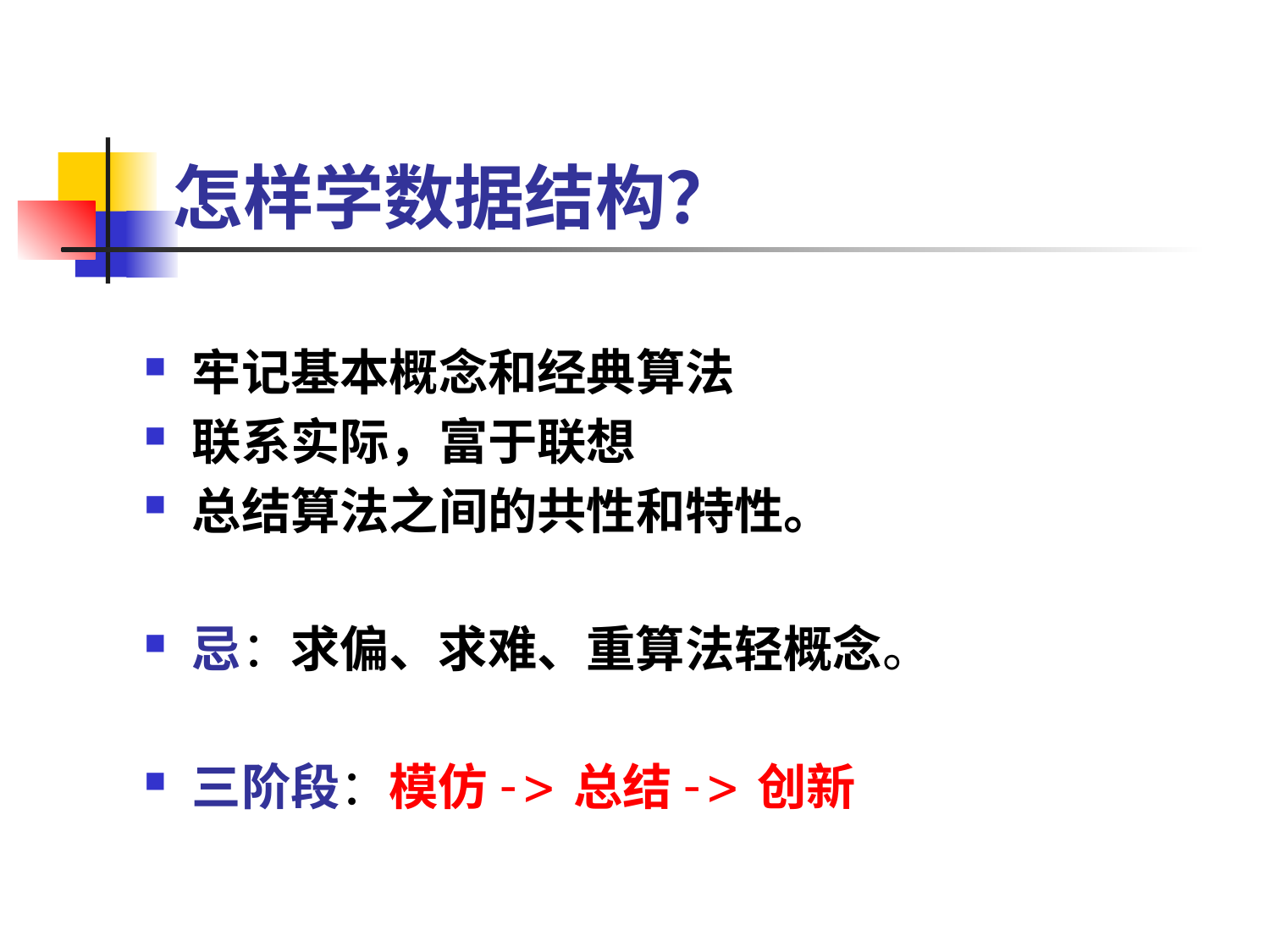

# 怎样学数据结构？

牢记基本概念和经典算法
联系实际，富于联想
总结算法之间的共性和特性。

忌：求偏、求难、重算法轻概念。

三阶段：模仿->总结->创新